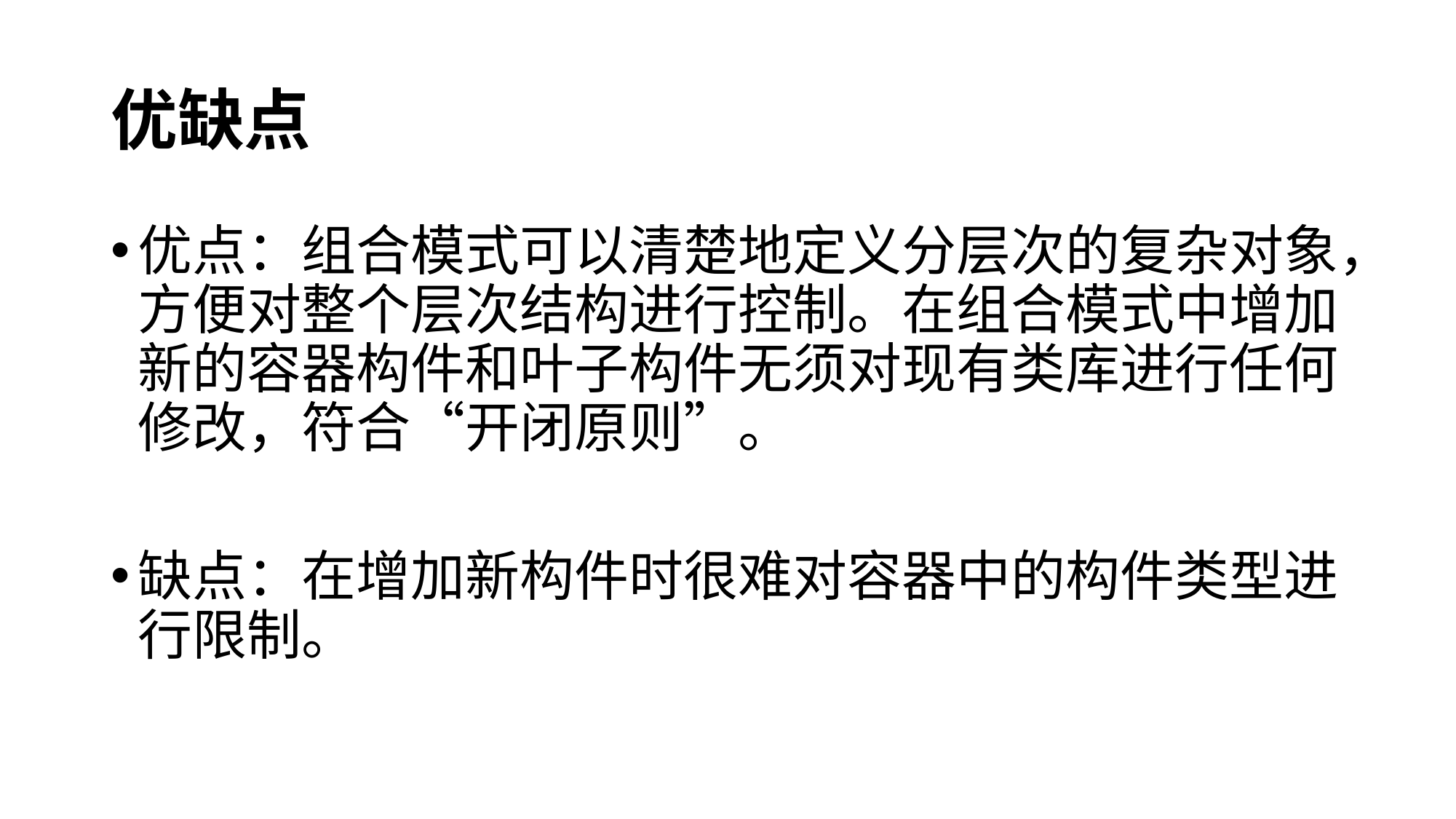

# 优缺点
优点：组合模式可以清楚地定义分层次的复杂对象，方便对整个层次结构进行控制。在组合模式中增加新的容器构件和叶子构件无须对现有类库进行任何修改，符合“开闭原则”。

缺点：在增加新构件时很难对容器中的构件类型进行限制。